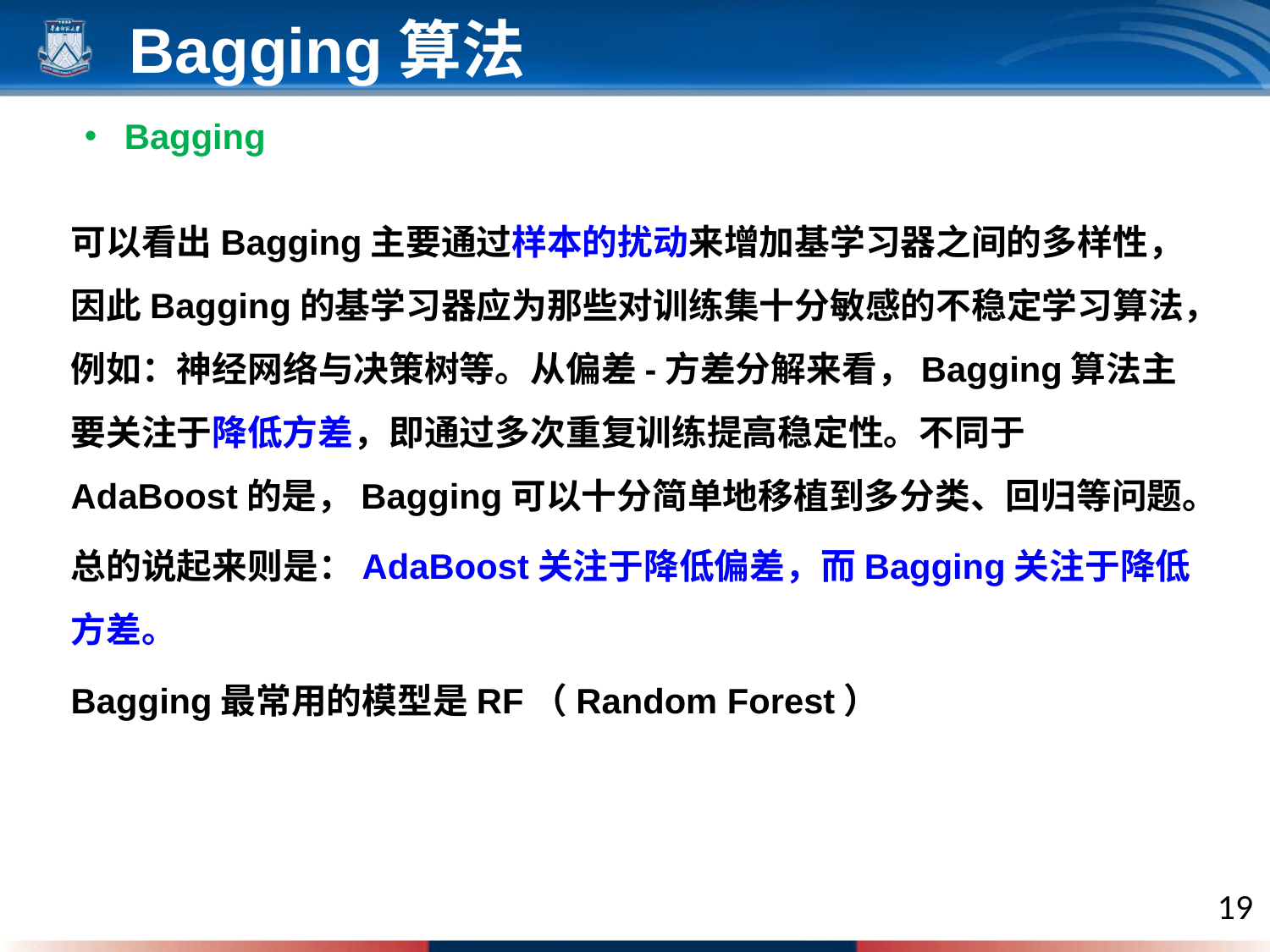

Bagging算法
Bagging
可以看出Bagging主要通过样本的扰动来增加基学习器之间的多样性，因此Bagging的基学习器应为那些对训练集十分敏感的不稳定学习算法，例如：神经网络与决策树等。从偏差-方差分解来看，Bagging算法主要关注于降低方差，即通过多次重复训练提高稳定性。不同于AdaBoost的是，Bagging可以十分简单地移植到多分类、回归等问题。
总的说起来则是：AdaBoost关注于降低偏差，而Bagging关注于降低方差。
Bagging最常用的模型是RF（Random Forest）